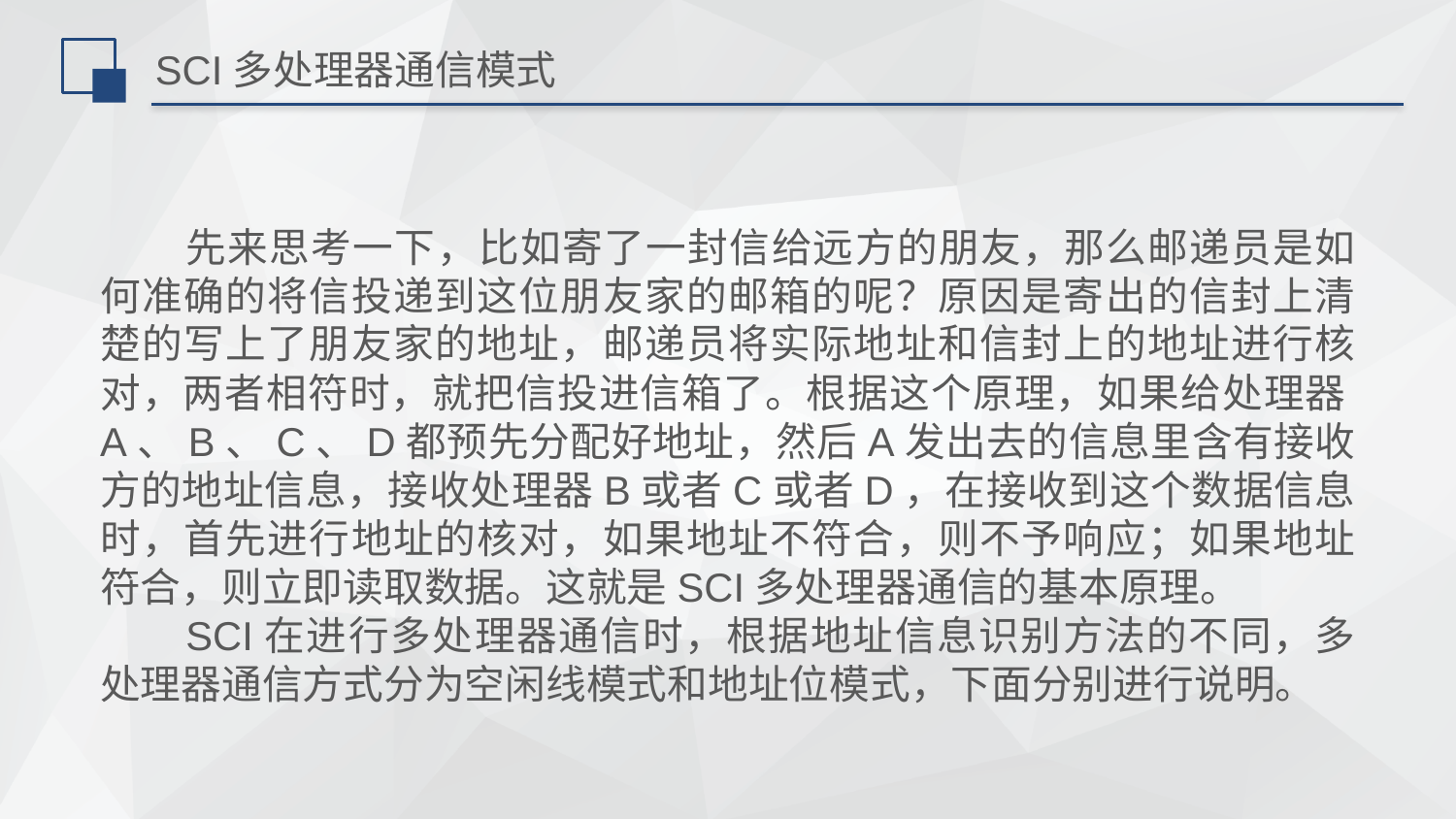

# SCI多处理器通信模式
先来思考一下，比如寄了一封信给远方的朋友，那么邮递员是如何准确的将信投递到这位朋友家的邮箱的呢？原因是寄出的信封上清楚的写上了朋友家的地址，邮递员将实际地址和信封上的地址进行核对，两者相符时，就把信投进信箱了。根据这个原理，如果给处理器A、B、C、D都预先分配好地址，然后A发出去的信息里含有接收方的地址信息，接收处理器B或者C或者D，在接收到这个数据信息时，首先进行地址的核对，如果地址不符合，则不予响应；如果地址符合，则立即读取数据。这就是SCI多处理器通信的基本原理。
SCI在进行多处理器通信时，根据地址信息识别方法的不同，多处理器通信方式分为空闲线模式和地址位模式，下面分别进行说明。